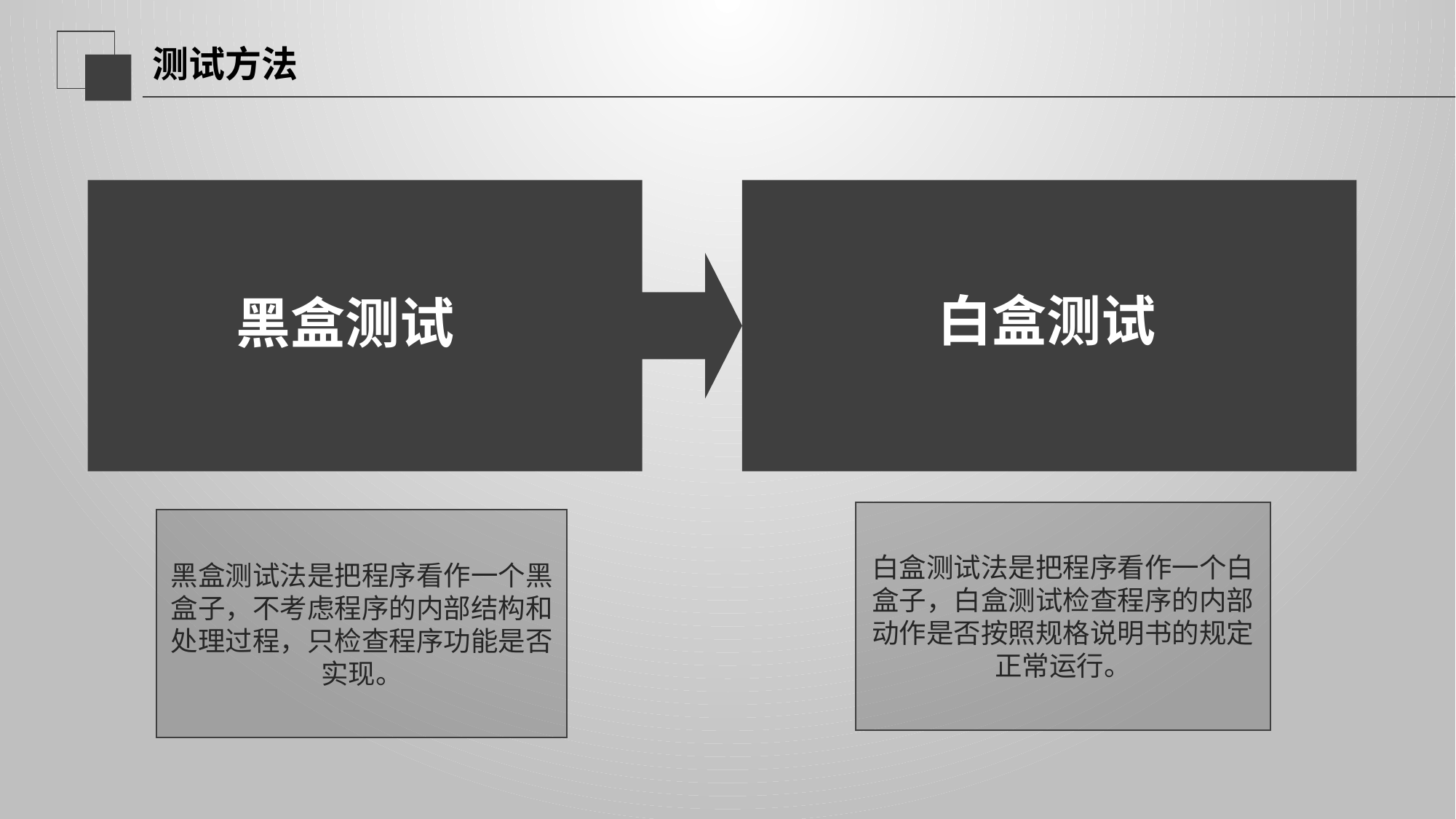

延迟符
# 测试方法

黑盒测试

白盒测试
白盒测试法是把程序看作一个白盒子，白盒测试检查程序的内部动作是否按照规格说明书的规定正常运行。
黑盒测试法是把程序看作一个黑盒子，不考虑程序的内部结构和处理过程，只检查程序功能是否实现。